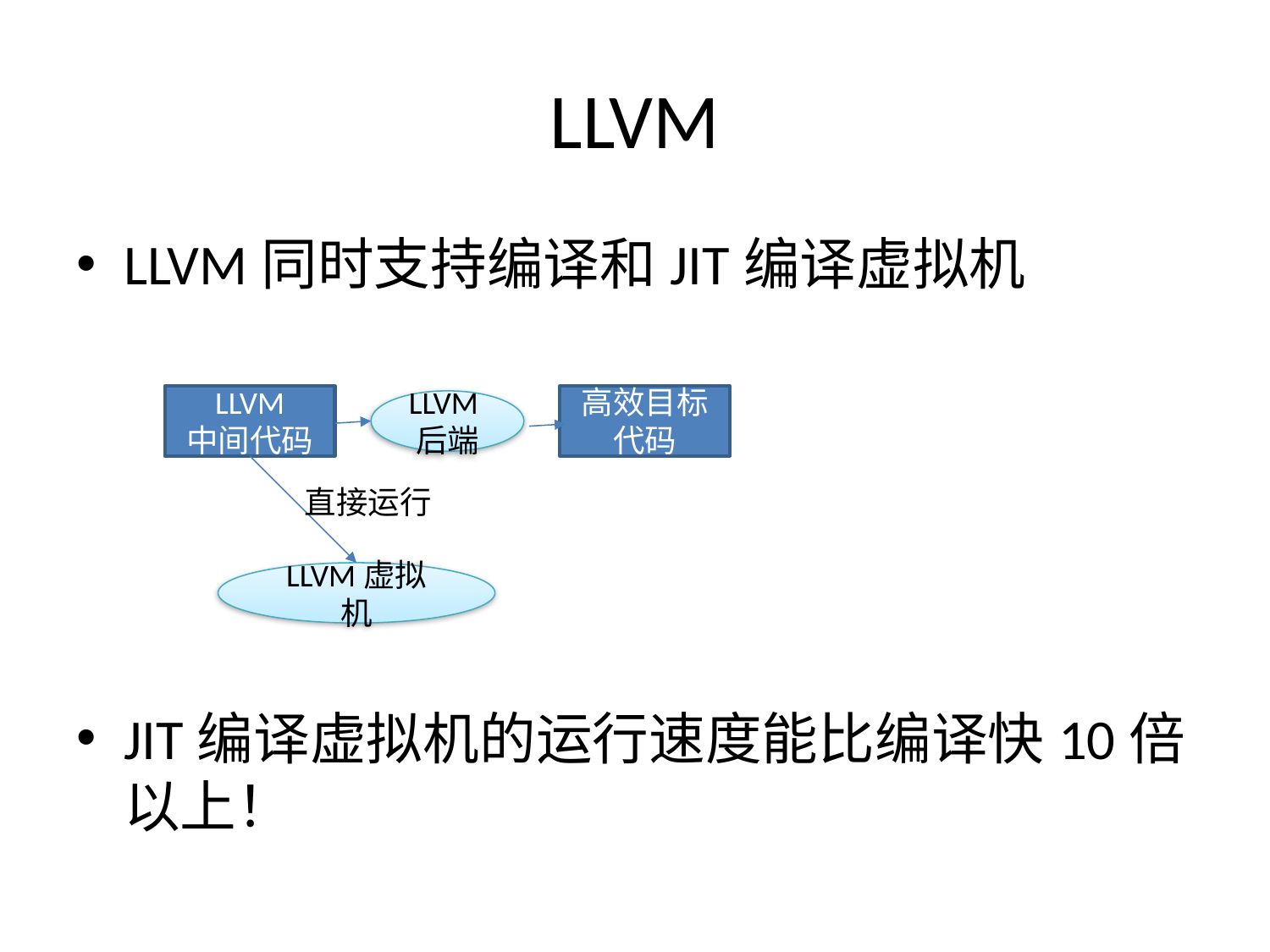

# LLVM
LLVM同时支持编译和JIT编译虚拟机

JIT编译虚拟机的运行速度能比编译快10倍以上！
LLVM
中间代码
高效目标代码
LLVM后端
直接运行
LLVM虚拟机